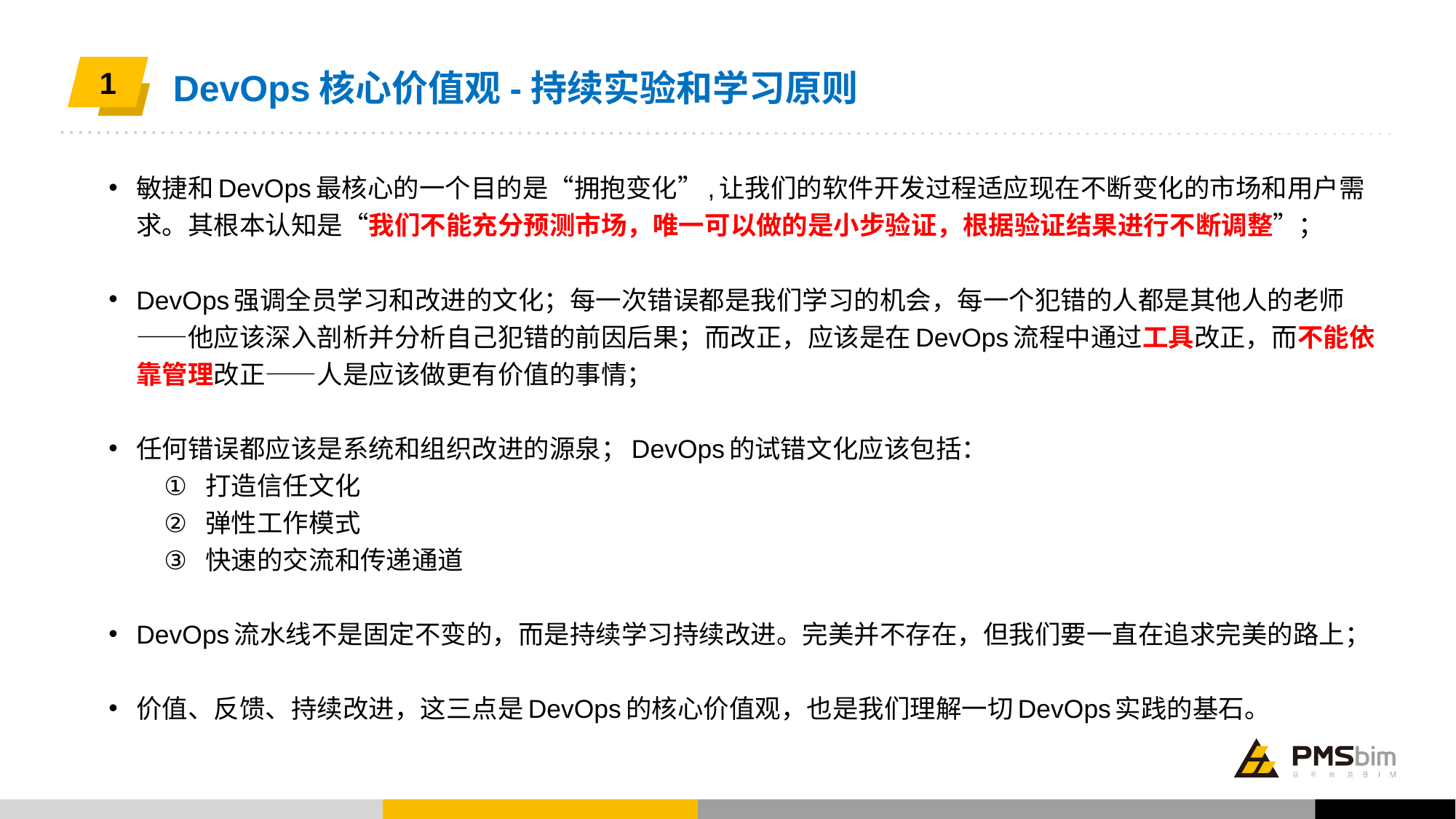

1
DevOps核心价值观-持续实验和学习原则

敏捷和DevOps最核心的一个目的是“拥抱变化”,让我们的软件开发过程适应现在不断变化的市场和用户需求。其根本认知是“我们不能充分预测市场，唯一可以做的是小步验证，根据验证结果进行不断调整”；

DevOps强调全员学习和改进的文化；每一次错误都是我们学习的机会，每一个犯错的人都是其他人的老师——他应该深入剖析并分析自己犯错的前因后果；而改正，应该是在DevOps流程中通过工具改正，而不能依靠管理改正——人是应该做更有价值的事情；

任何错误都应该是系统和组织改进的源泉；DevOps的试错文化应该包括：
打造信任文化
弹性工作模式
快速的交流和传递通道

DevOps流水线不是固定不变的，而是持续学习持续改进。完美并不存在，但我们要一直在追求完美的路上；

价值、反馈、持续改进，这三点是DevOps的核心价值观，也是我们理解一切DevOps实践的基石。